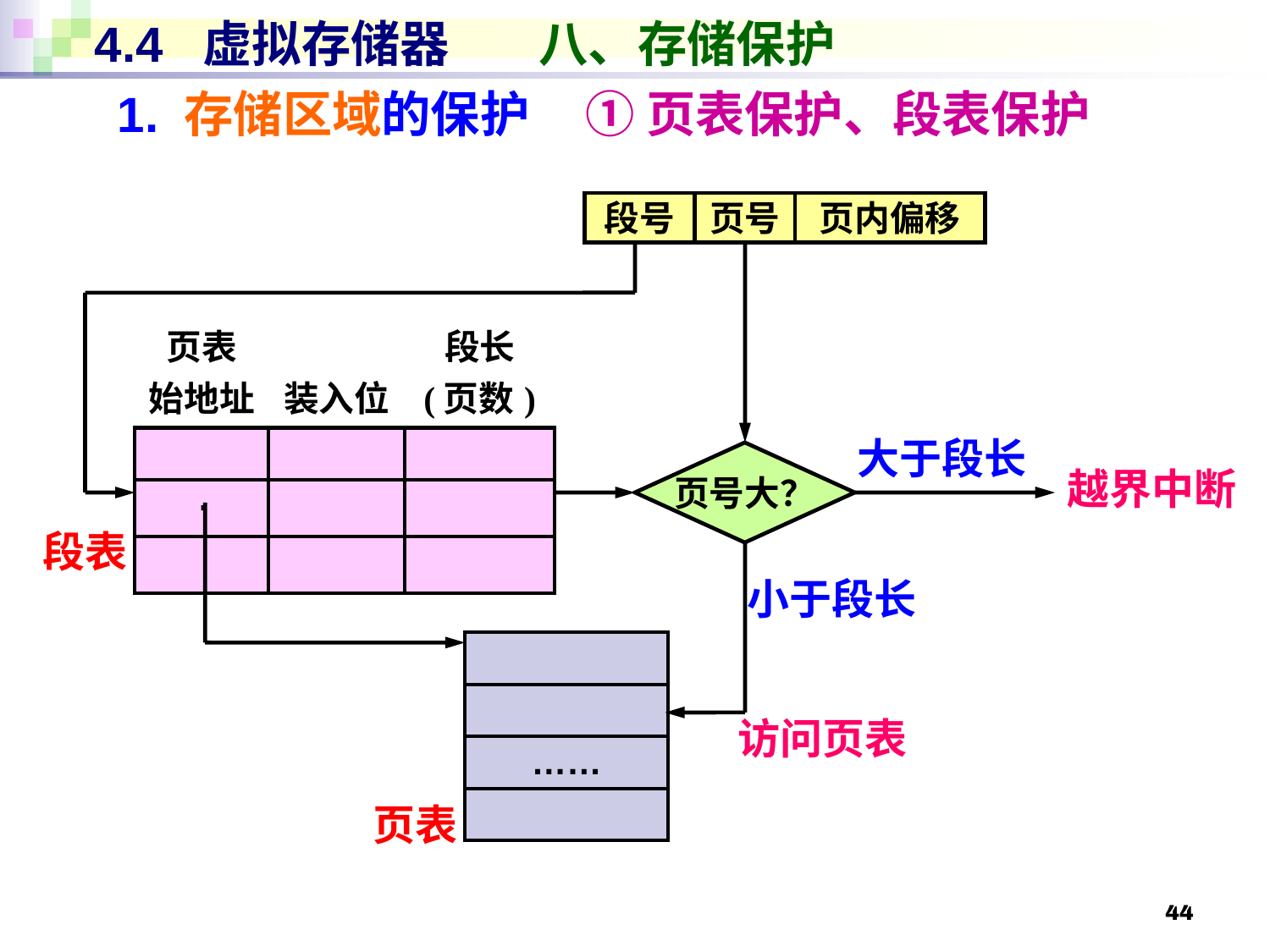

# 4.4  虚拟存储器        八、存储保护
1. 存储区域的保护     ① 页表保护、段表保护
段号
页号
页内偏移

| 页表 始地址 | 装入位 | 段长 (页数) |
| --- | --- | --- |
|  |  |  |
| · |  |  |
|  |  |  |
大于段长
页号大？
越界中断

段表

小于段长
|  |
| --- |
|  |
| …… |
|  |

访问页表

页表
44